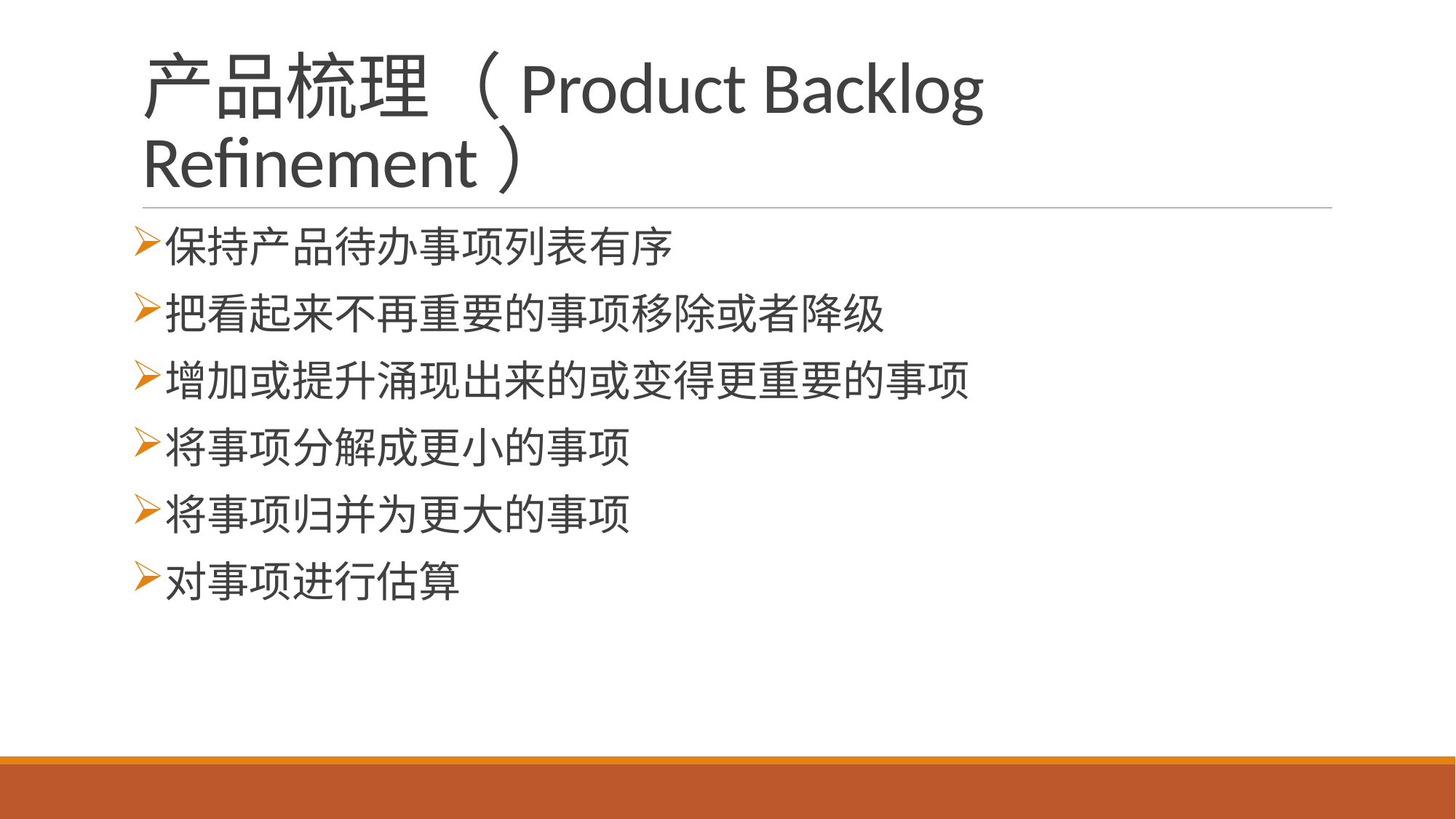

# 产品梳理（Product Backlog Refinement）
保持产品待办事项列表有序
把看起来不再重要的事项移除或者降级
增加或提升涌现出来的或变得更重要的事项
将事项分解成更小的事项
将事项归并为更大的事项
对事项进行估算